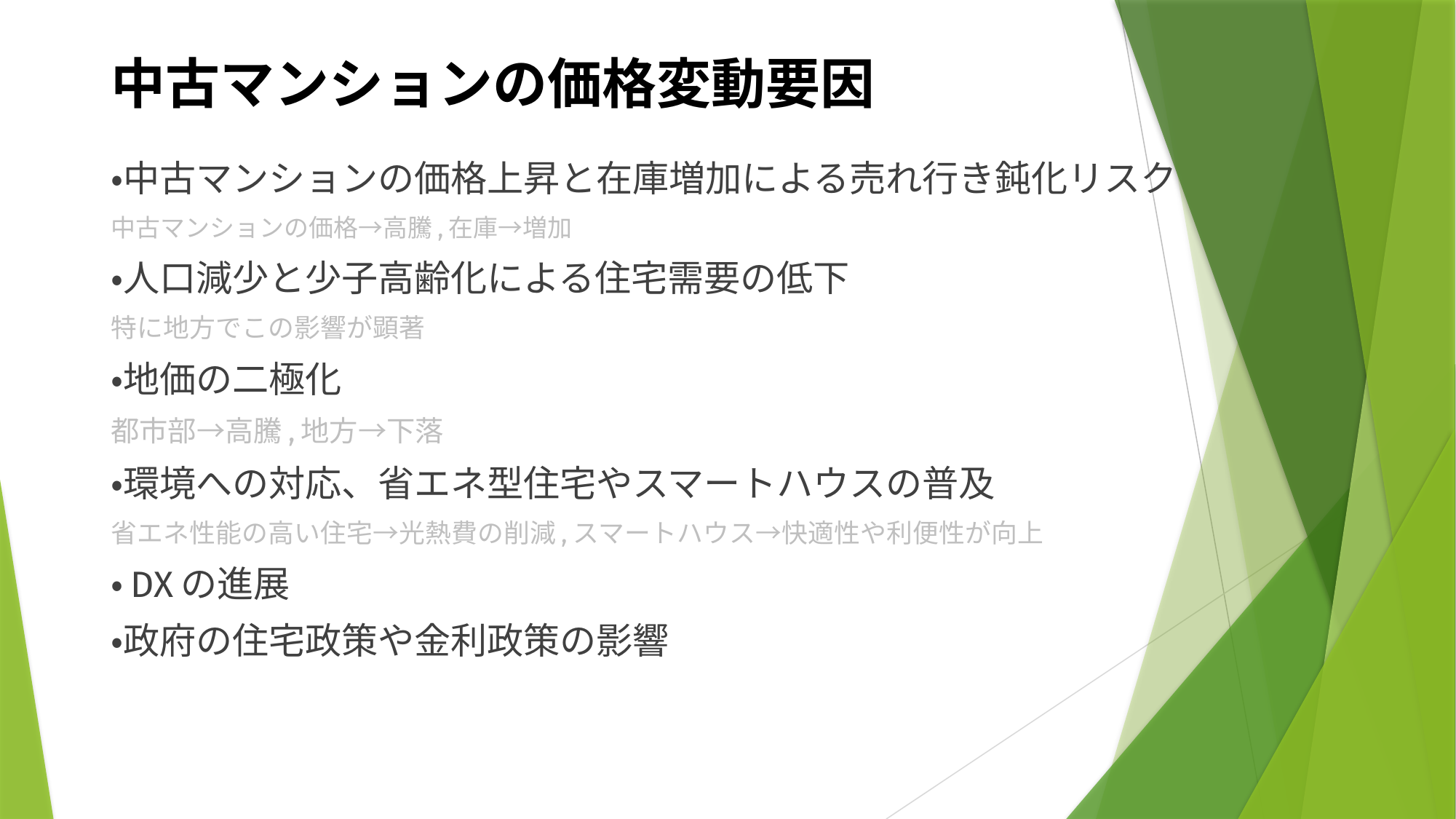

# 中古マンションの価格変動要因
このページには「問題・目的」を書きましょう。
以下の文言とイラストはOK
・繫忙期と閑散期の依頼件数に大きな差がある
・繫忙期に合わせて料金設定を高くして年間収支を保っている
・現場スタッフの「緊急出動」や「休日が決まらない」という
　問題が発生

黄色マーカー、太字にした理由は何ですか？
・中古マンションの価格上昇と在庫増加による売れ行き鈍化リスク
中古マンションの価格→高騰,在庫→増加
・人口減少と少子高齢化による住宅需要の低下
特に地方でこの影響が顕著
・地価の二極化
都市部→高騰,地方→下落
・環境への対応、省エネ型住宅やスマートハウスの普及
省エネ性能の高い住宅→光熱費の削減,スマートハウス→快適性や利便性が向上
・DXの進展
・政府の住宅政策や金利政策の影響